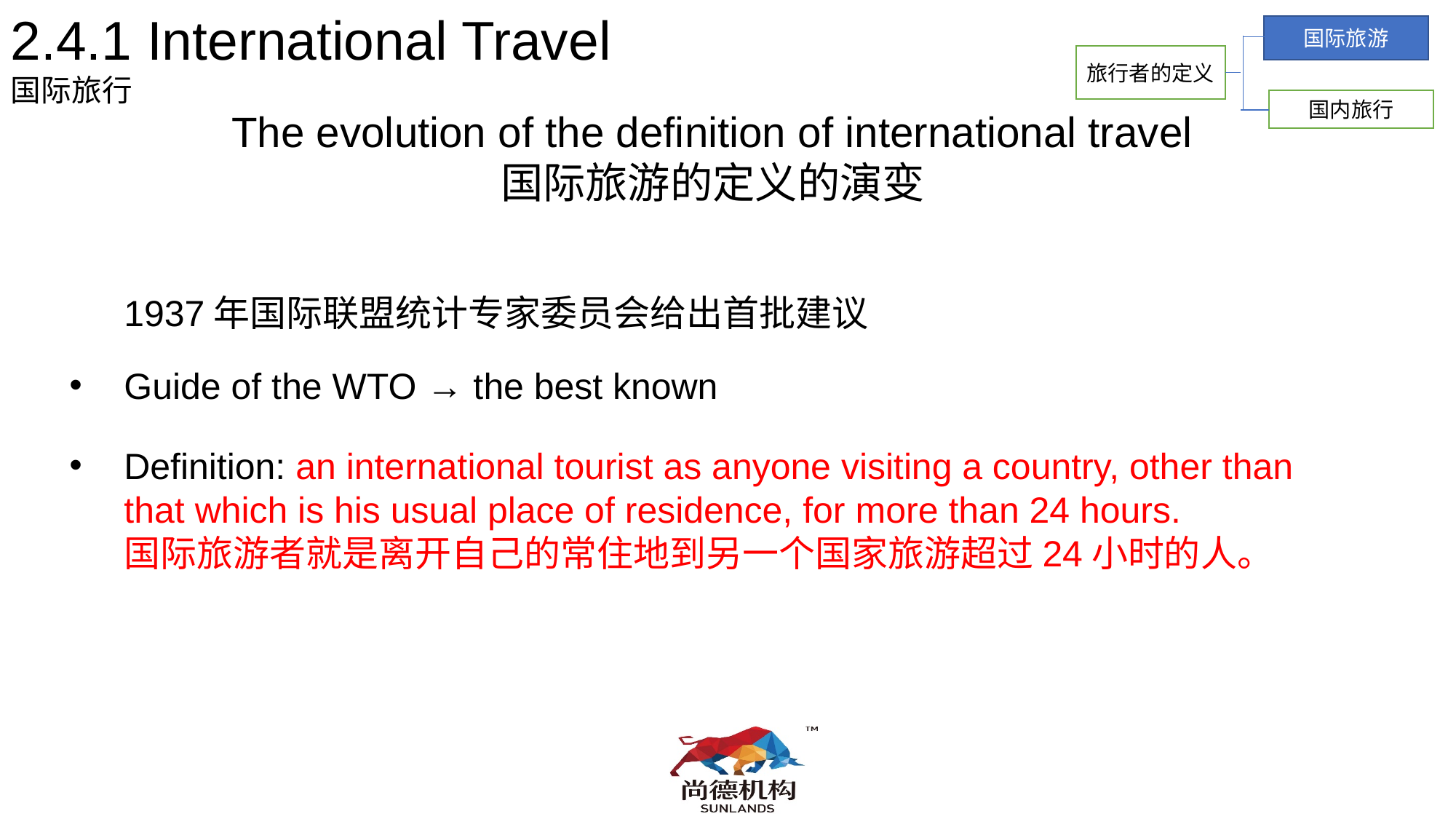

2.4.1 International Travel
国际旅行

国际旅游
旅行者的定义
国内旅行
The evolution of the definition of international travel
国际旅游的定义的演变

1937年国际联盟统计专家委员会给出首批建议

Guide of the WTO → the best known

Definition: an international tourist as anyone visiting a country, other than that which is his usual place of residence, for more than 24 hours.
国际旅游者就是离开自己的常住地到另一个国家旅游超过24小时的人。